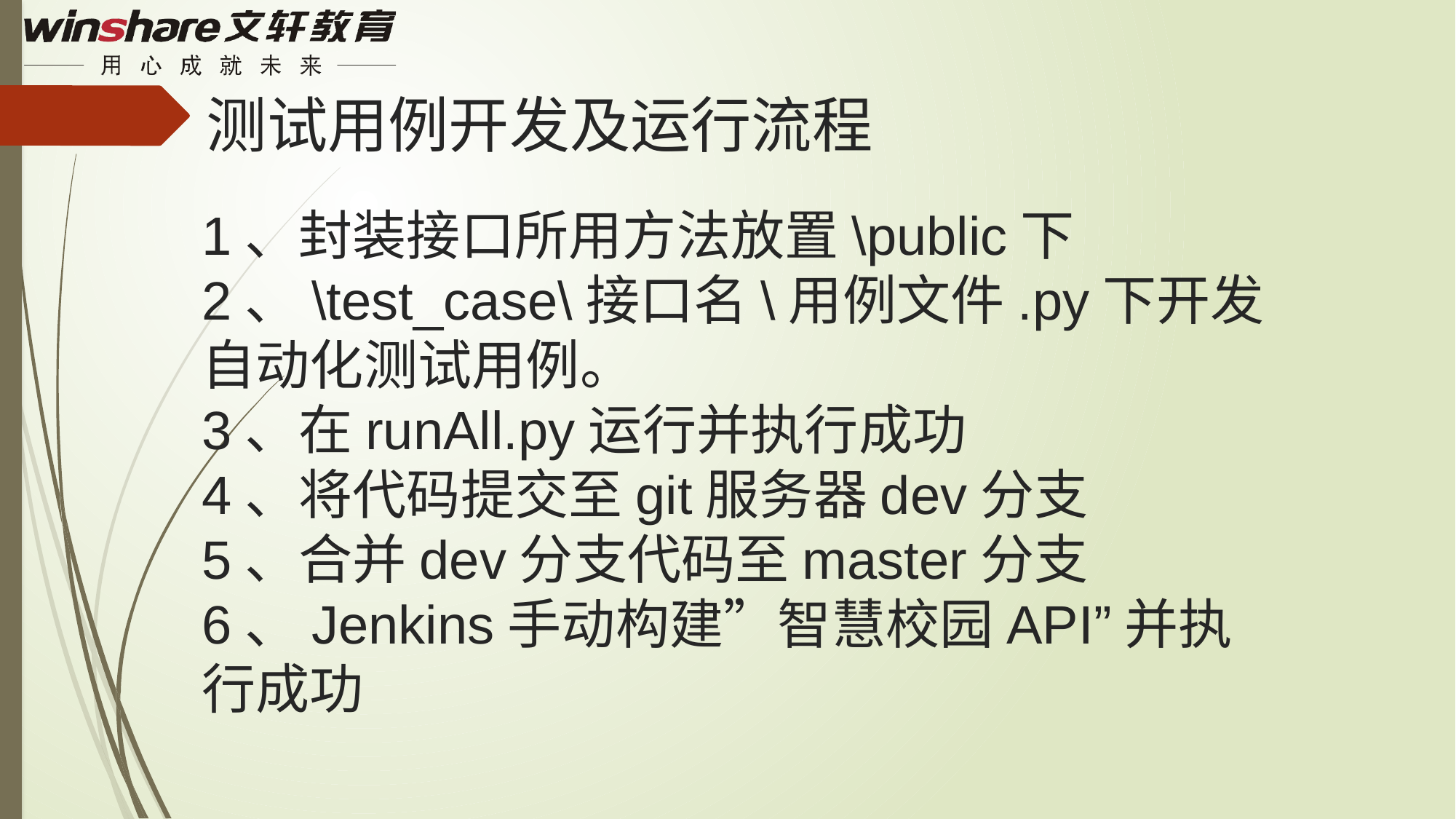

# 测试用例开发及运行流程

1、封装接口所用方法放置\public下
2、\test_case\接口名\用例文件.py下开发自动化测试用例。
3、在runAll.py运行并执行成功
4、将代码提交至git服务器dev分支
5、合并dev分支代码至master分支
6、Jenkins手动构建”智慧校园API”并执行成功